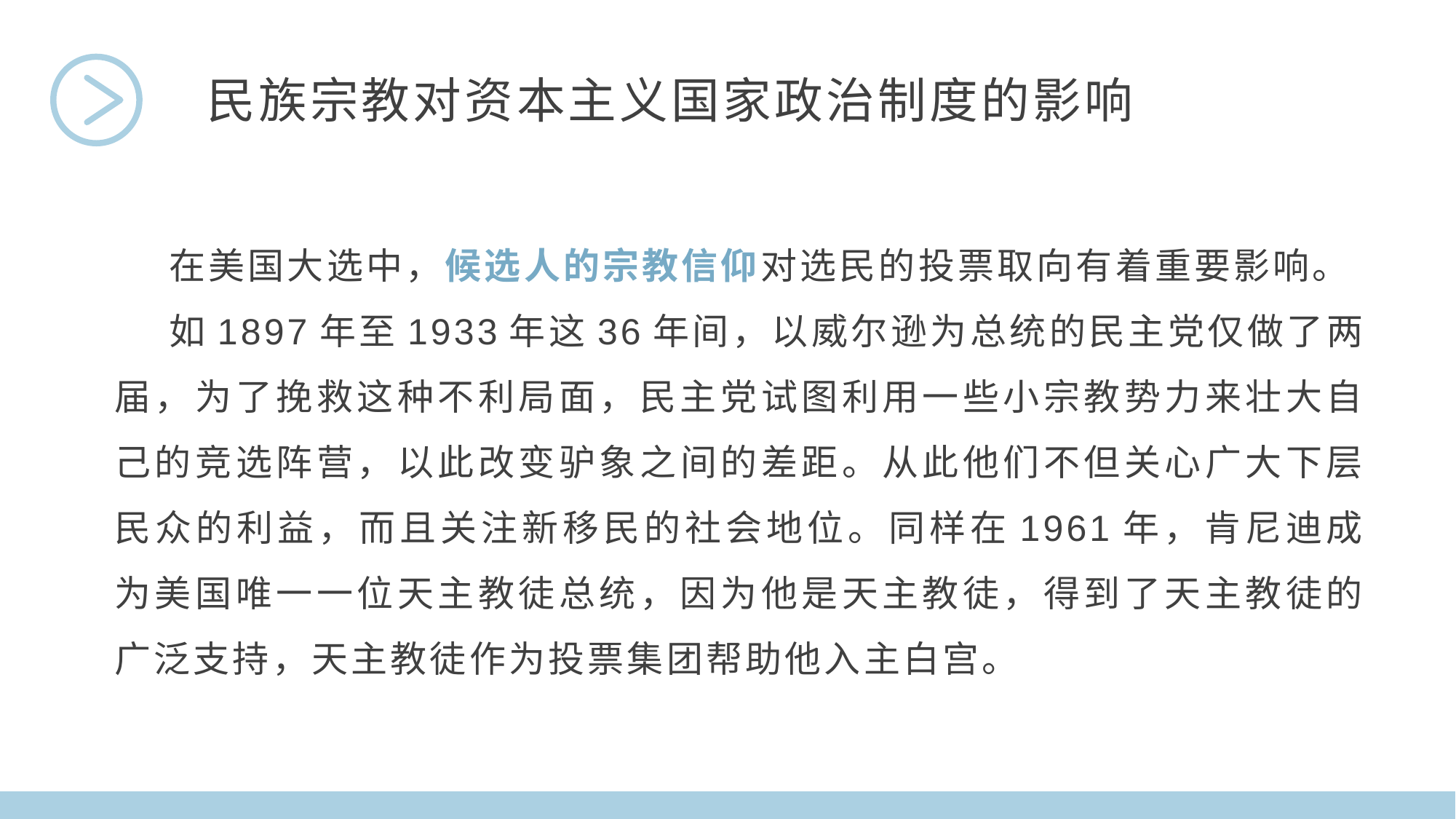

民族宗教对资本主义国家政治制度的影响
在美国大选中，候选人的宗教信仰对选民的投票取向有着重要影响。
如1897年至1933年这36年间，以威尔逊为总统的民主党仅做了两届，为了挽救这种不利局面，民主党试图利用一些小宗教势力来壮大自己的竞选阵营，以此改变驴象之间的差距。从此他们不但关心广大下层民众的利益，而且关注新移民的社会地位。同样在1961年，肯尼迪成为美国唯一一位天主教徒总统，因为他是天主教徒，得到了天主教徒的广泛支持，天主教徒作为投票集团帮助他入主白宫。